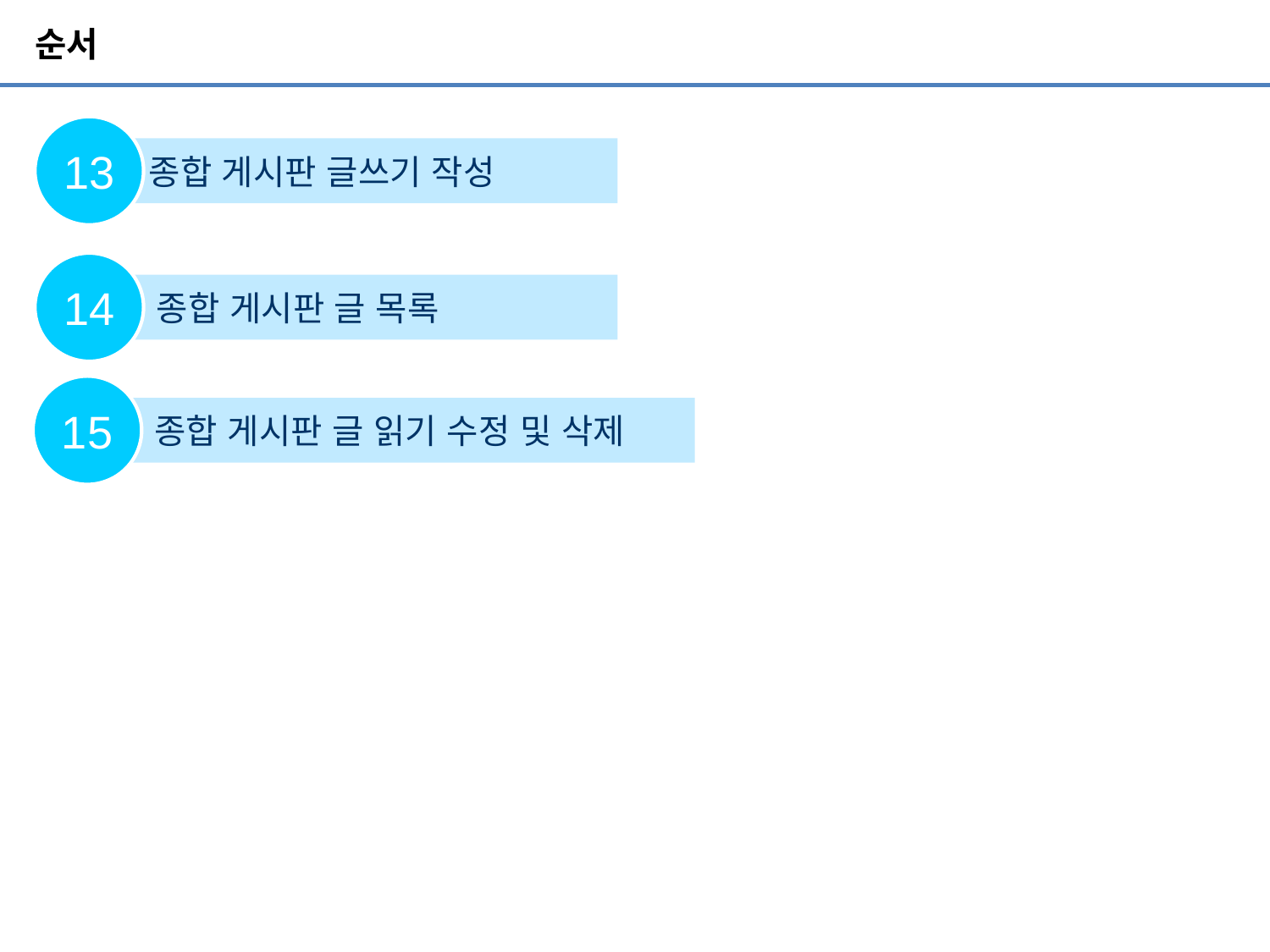

# 순서
13
      종합 게시판 글쓰기 작성
14
       종합 게시판 글 목록
15
       종합 게시판 글 읽기 수정 및 삭제